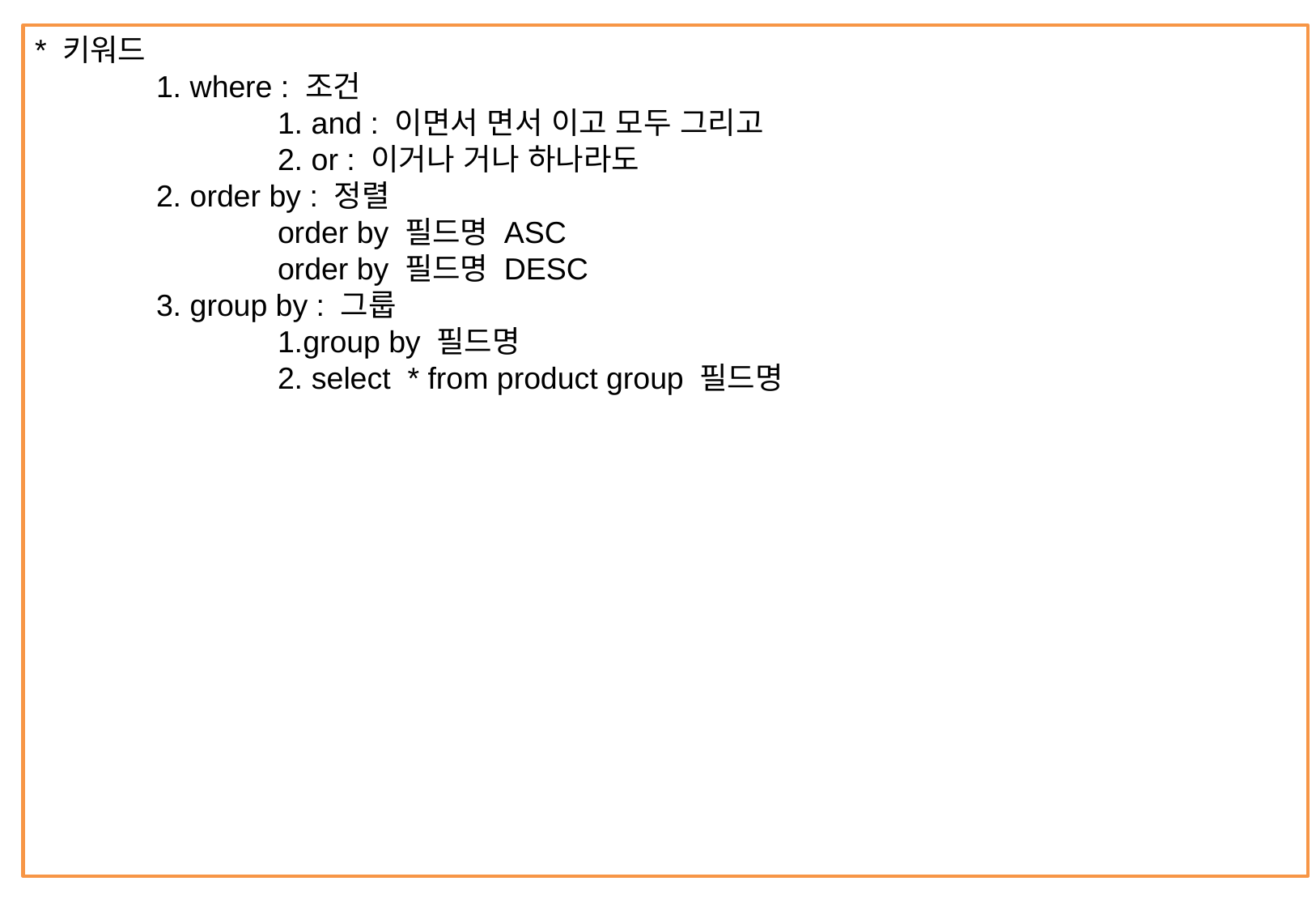

* 키워드
	1. where : 조건
		1. and : 이면서 면서 이고 모두 그리고
		2. or : 이거나 거나 하나라도
	2. order by : 정렬
		order by 필드명 ASC
		order by 필드명 DESC
	3. group by : 그룹
		1.group by 필드명
		2. select  * from product group 필드명